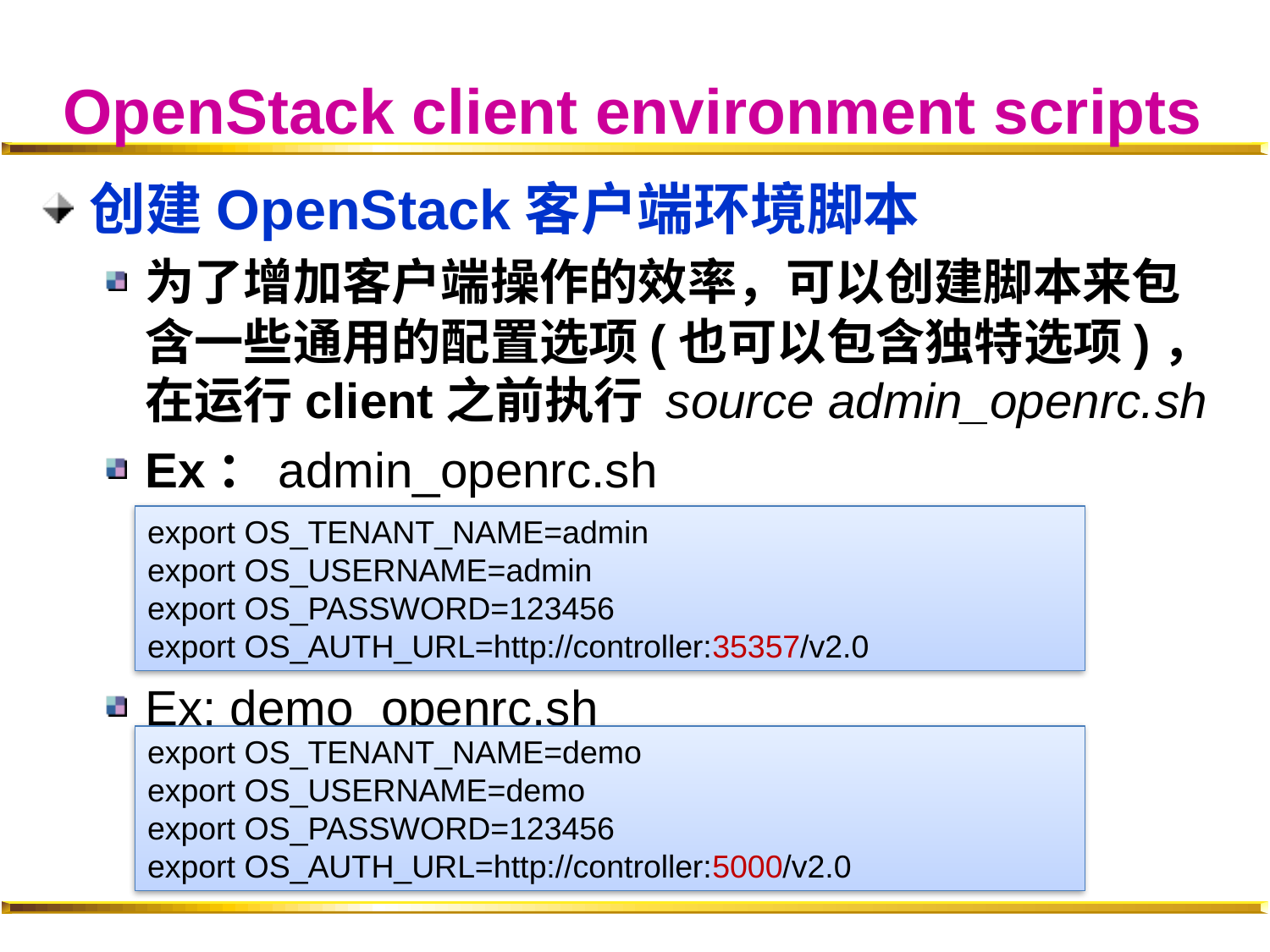

# OpenStack client environment scripts
创建OpenStack客户端环境脚本
为了增加客户端操作的效率，可以创建脚本来包含一些通用的配置选项(也可以包含独特选项)，在运行client之前执行 source admin_openrc.sh
Ex：admin_openrc.sh

Ex: demo_openrc.sh
export OS_TENANT_NAME=admin
export OS_USERNAME=admin
export OS_PASSWORD=123456
export OS_AUTH_URL=http://controller:35357/v2.0
export OS_TENANT_NAME=demo
export OS_USERNAME=demo
export OS_PASSWORD=123456
export OS_AUTH_URL=http://controller:5000/v2.0